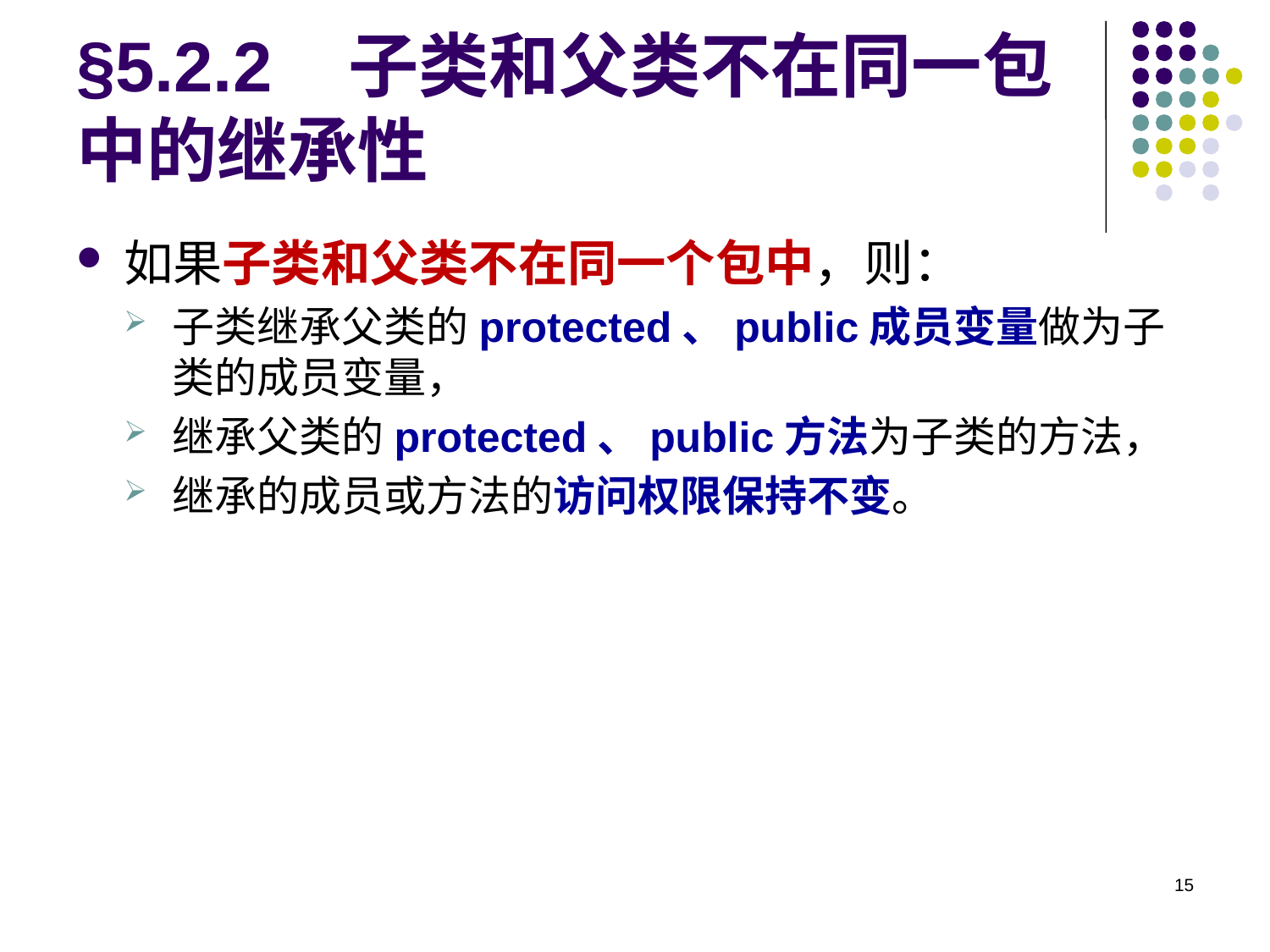

# §5.2.2   子类和父类不在同一包中的继承性
如果子类和父类不在同一个包中，则：
子类继承父类的protected、public成员变量做为子类的成员变量，
继承父类的protected、public方法为子类的方法，
继承的成员或方法的访问权限保持不变。

15